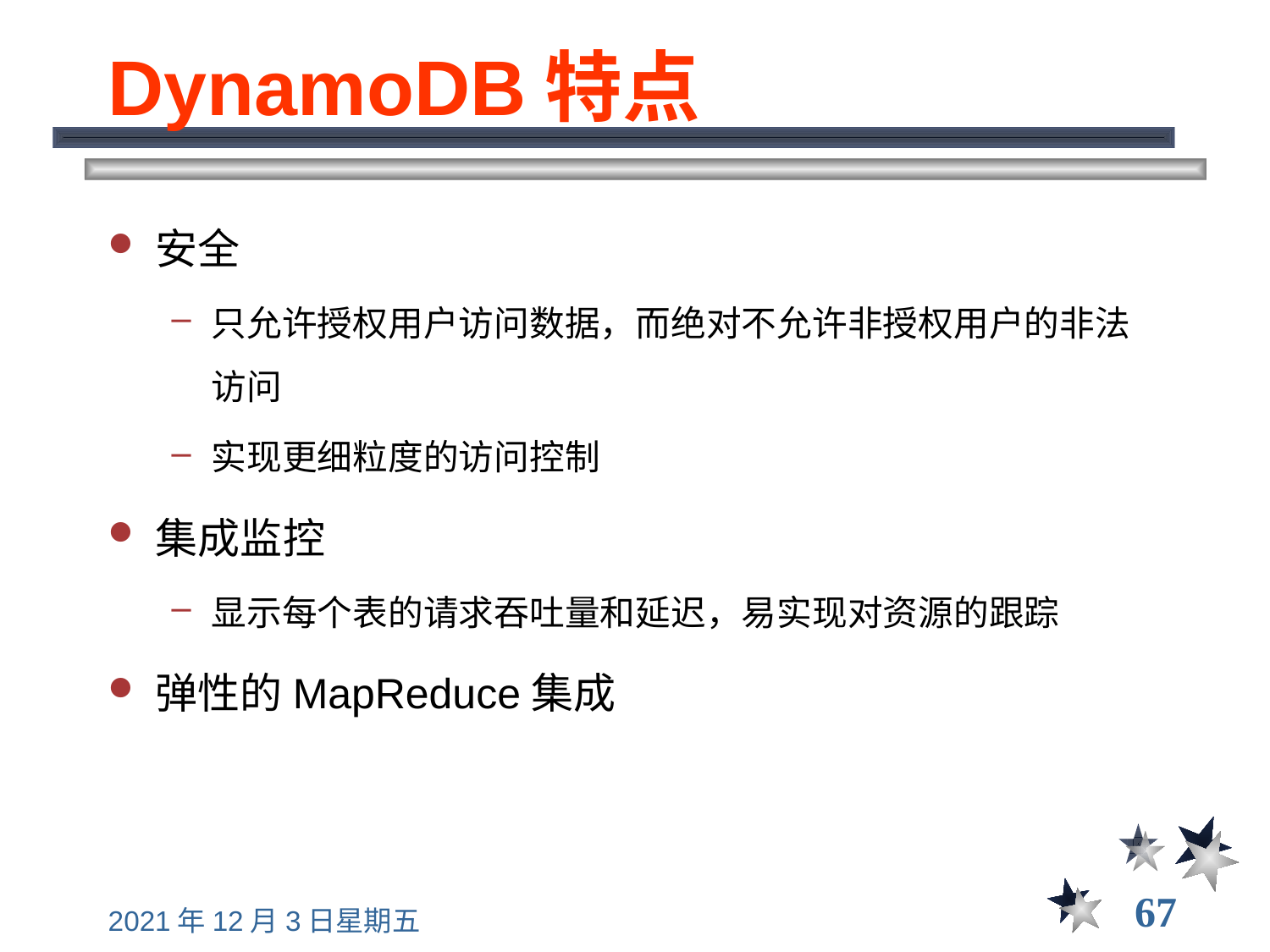

# DynamoDB特点
安全
只允许授权用户访问数据，而绝对不允许非授权用户的非法访问
实现更细粒度的访问控制
集成监控
显示每个表的请求吞吐量和延迟，易实现对资源的跟踪
弹性的MapReduce集成
67
2021年12月3日星期五
大数据管理----前言